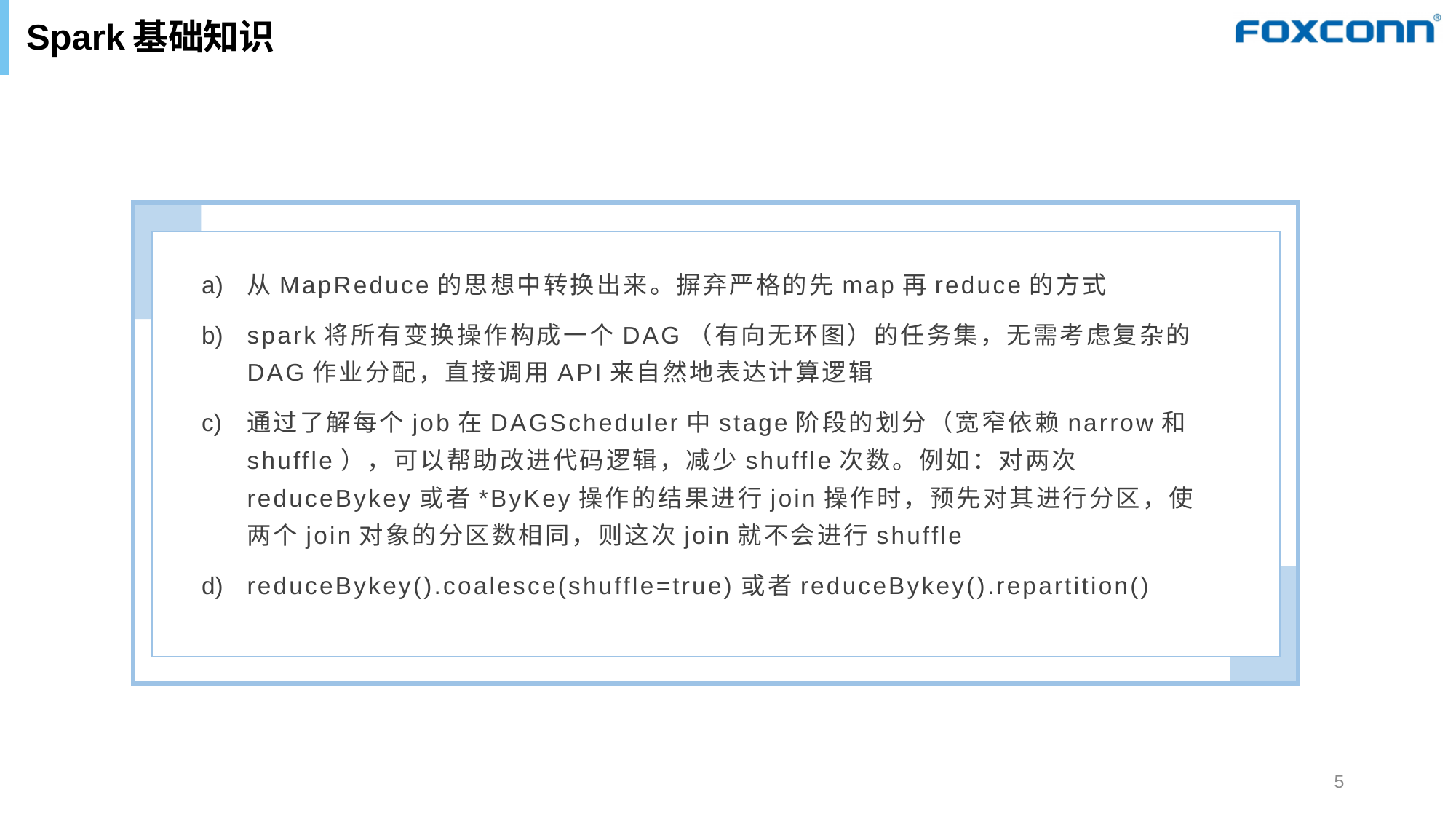

# Spark基础知识

从MapReduce的思想中转换出来。摒弃严格的先map再reduce的方式
spark将所有变换操作构成一个DAG（有向无环图）的任务集，无需考虑复杂的DAG作业分配，直接调用API来自然地表达计算逻辑
通过了解每个job在DAGScheduler中stage阶段的划分（宽窄依赖narrow和shuffle），可以帮助改进代码逻辑，减少shuffle次数。例如：对两次reduceBykey或者*ByKey操作的结果进行join操作时，预先对其进行分区，使两个join对象的分区数相同，则这次join就不会进行shuffle
reduceBykey().coalesce(shuffle=true)或者reduceBykey().repartition()

5